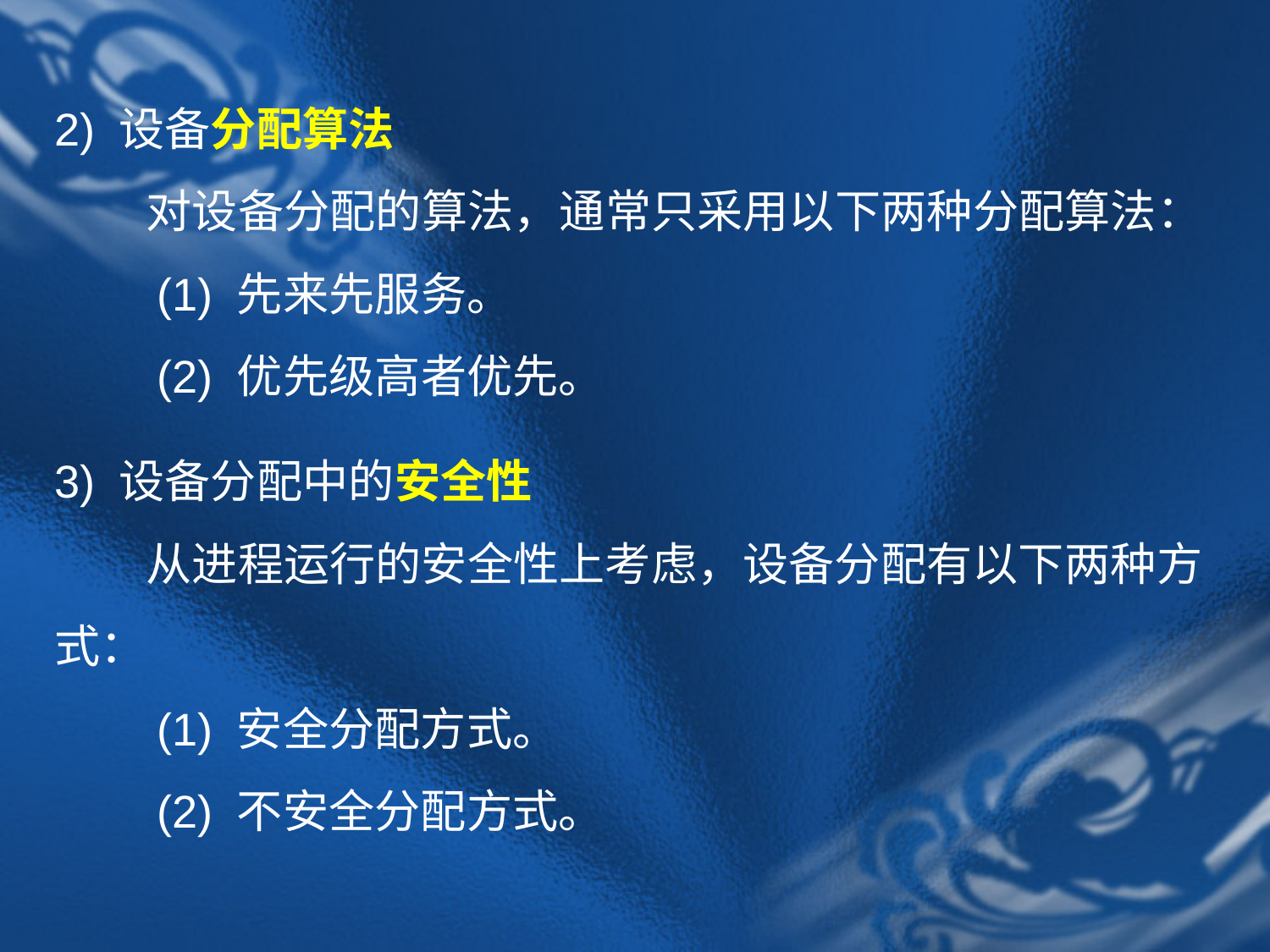

2) 设备分配算法
　　对设备分配的算法，通常只采用以下两种分配算法：
　　(1) 先来先服务。
　　(2) 优先级高者优先。
3) 设备分配中的安全性
　　从进程运行的安全性上考虑，设备分配有以下两种方式：
　　(1) 安全分配方式。
　　(2) 不安全分配方式。